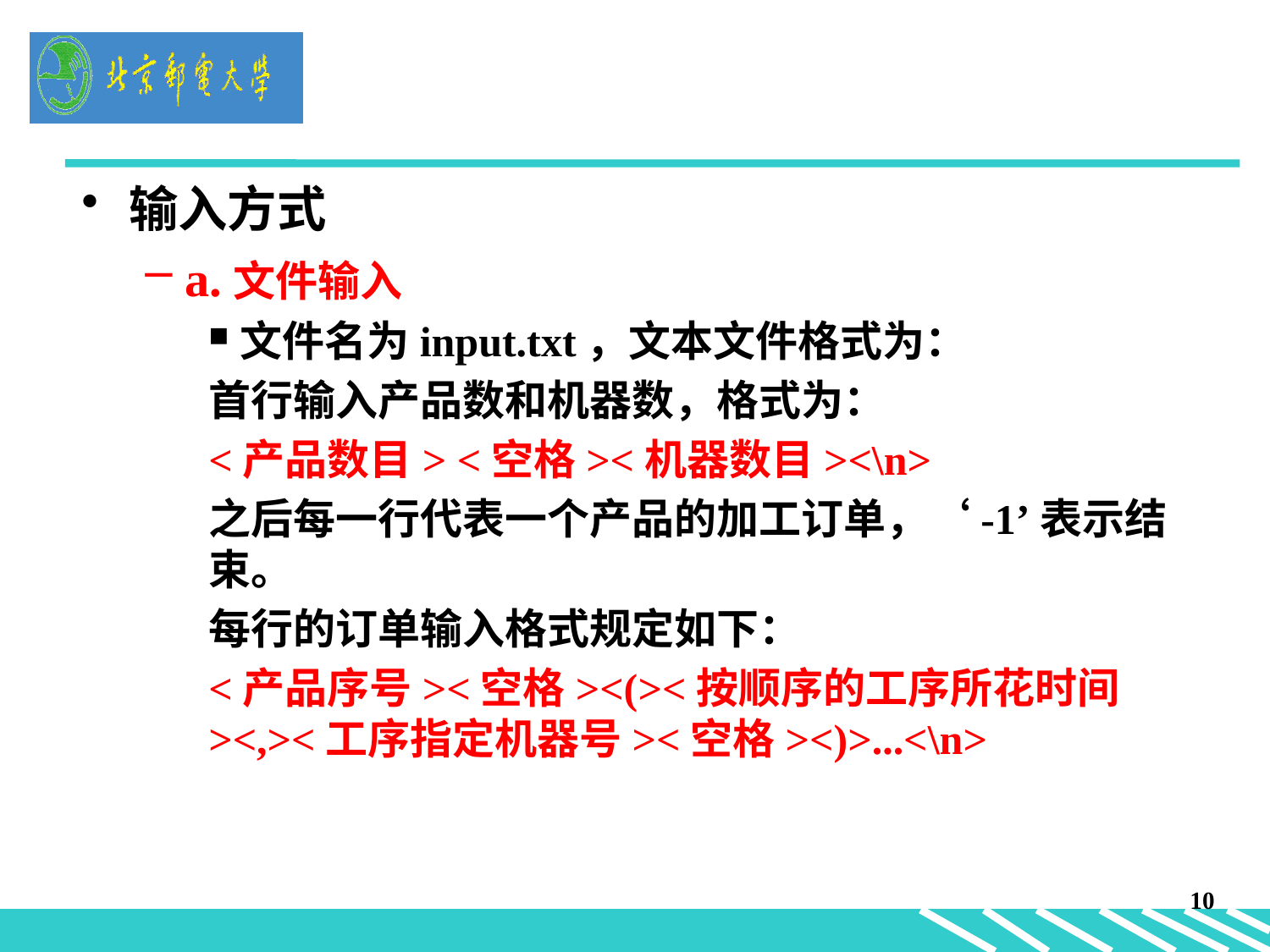

#
输入方式
a.文件输入
文件名为input.txt，文本文件格式为：
首行输入产品数和机器数，格式为：
<产品数目> <空格><机器数目><\n>
之后每一行代表一个产品的加工订单，‘-1’表示结束。
每行的订单输入格式规定如下：
<产品序号><空格><(><按顺序的工序所花时间><,><工序指定机器号><空格><)>...<\n>
10